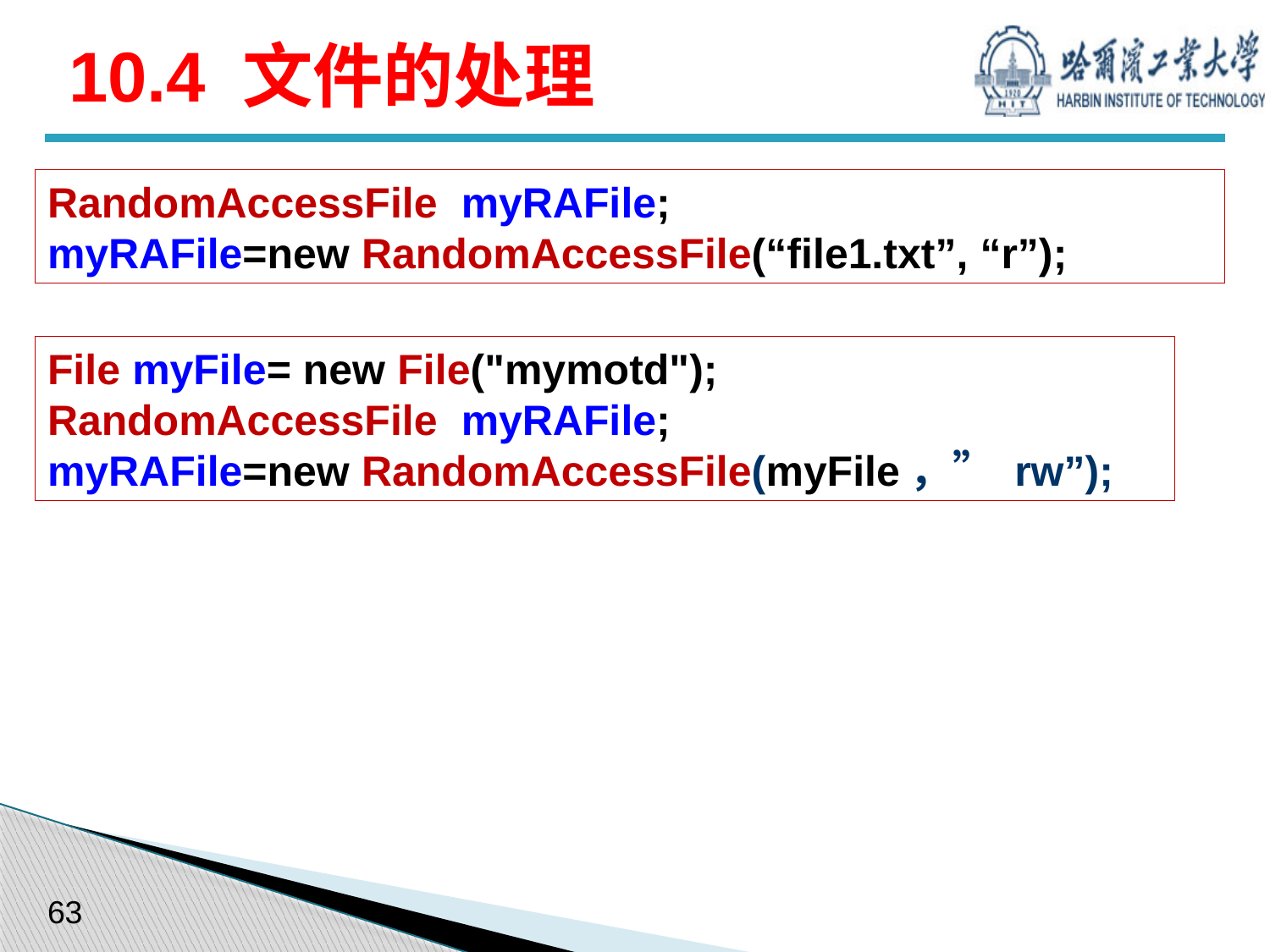

# 10.4 文件的处理
RandomAccessFile  myRAFile;
myRAFile=new RandomAccessFile(“file1.txt”, “r”);
File myFile= new File("mymotd");
RandomAccessFile  myRAFile;
myRAFile=new RandomAccessFile(myFile，” rw”);